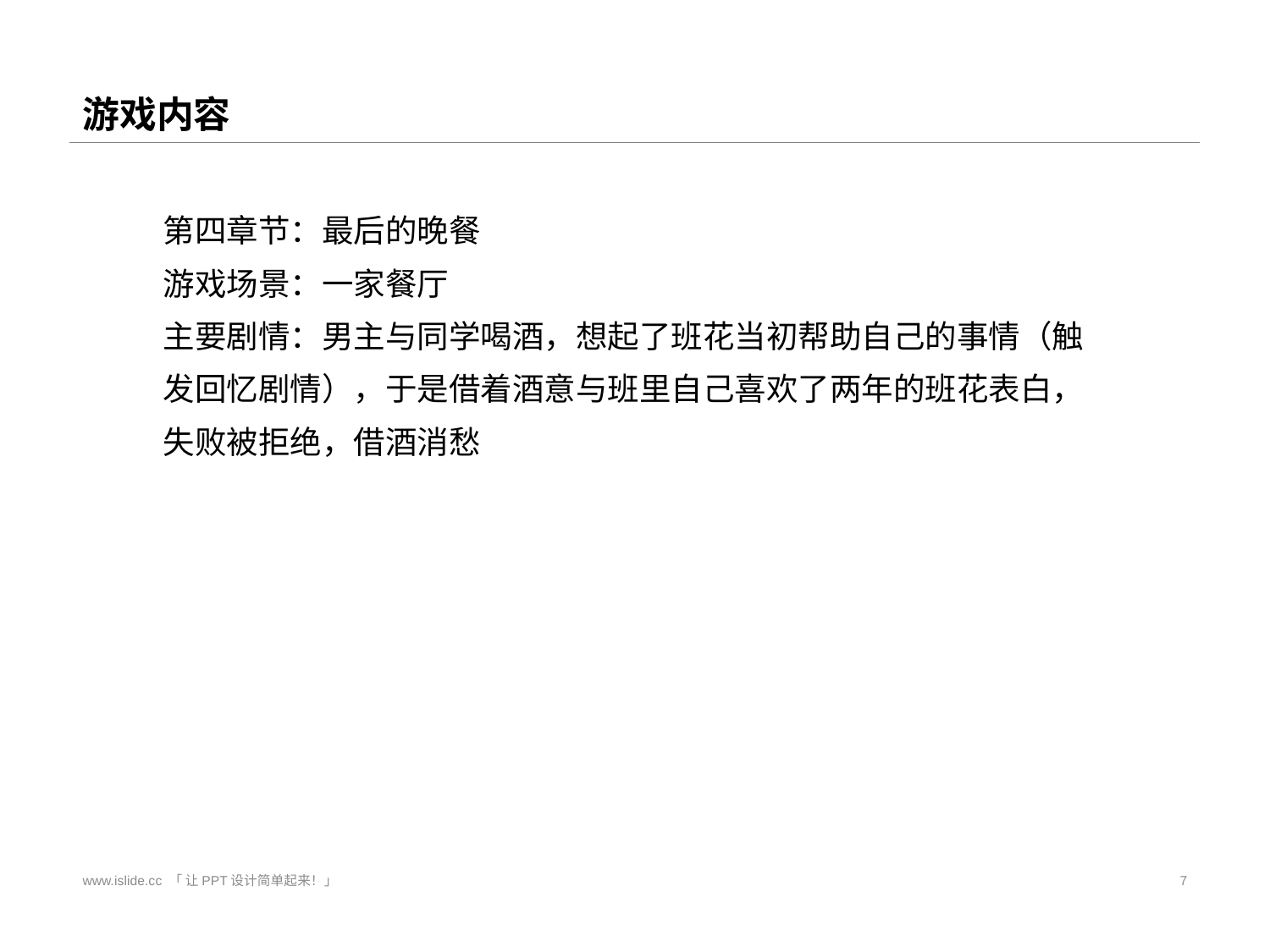

# 游戏内容
第四章节：最后的晚餐
游戏场景：一家餐厅
主要剧情：男主与同学喝酒，想起了班花当初帮助自己的事情（触发回忆剧情），于是借着酒意与班里自己喜欢了两年的班花表白，失败被拒绝，借酒消愁

www.islide.cc 「 让PPT设计简单起来！」
7